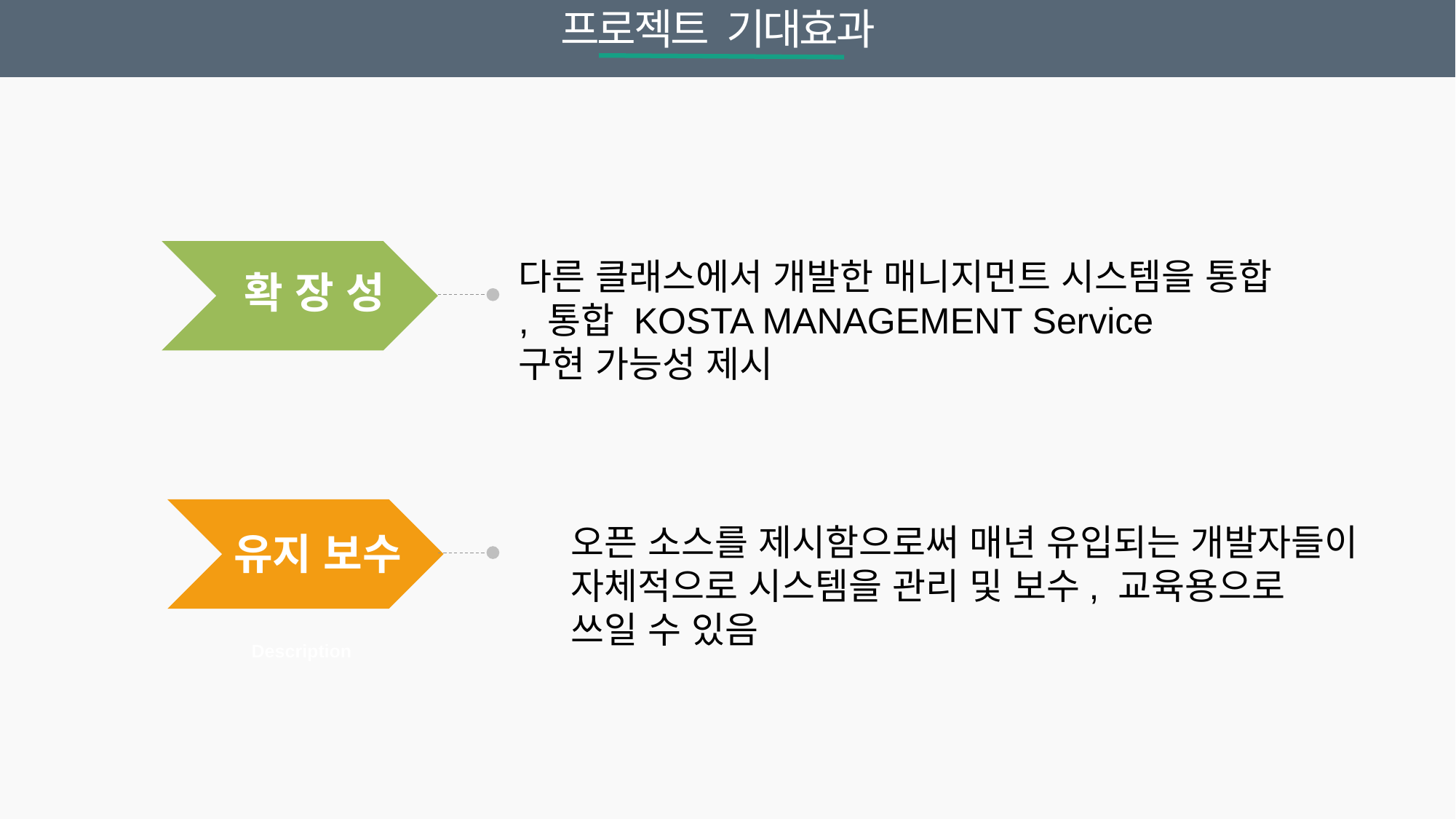

프로젝트  기대효과

다른 클래스에서 개발한 매니지먼트 시스템을 통합 , 통합 KOSTA MANAGEMENT Service
구현 가능성 제시
확 장 성

오픈 소스를 제시함으로써 매년 유입되는 개발자들이
자체적으로 시스템을 관리 및 보수, 교육용으로
쓰일 수 있음
유지 보수

Description